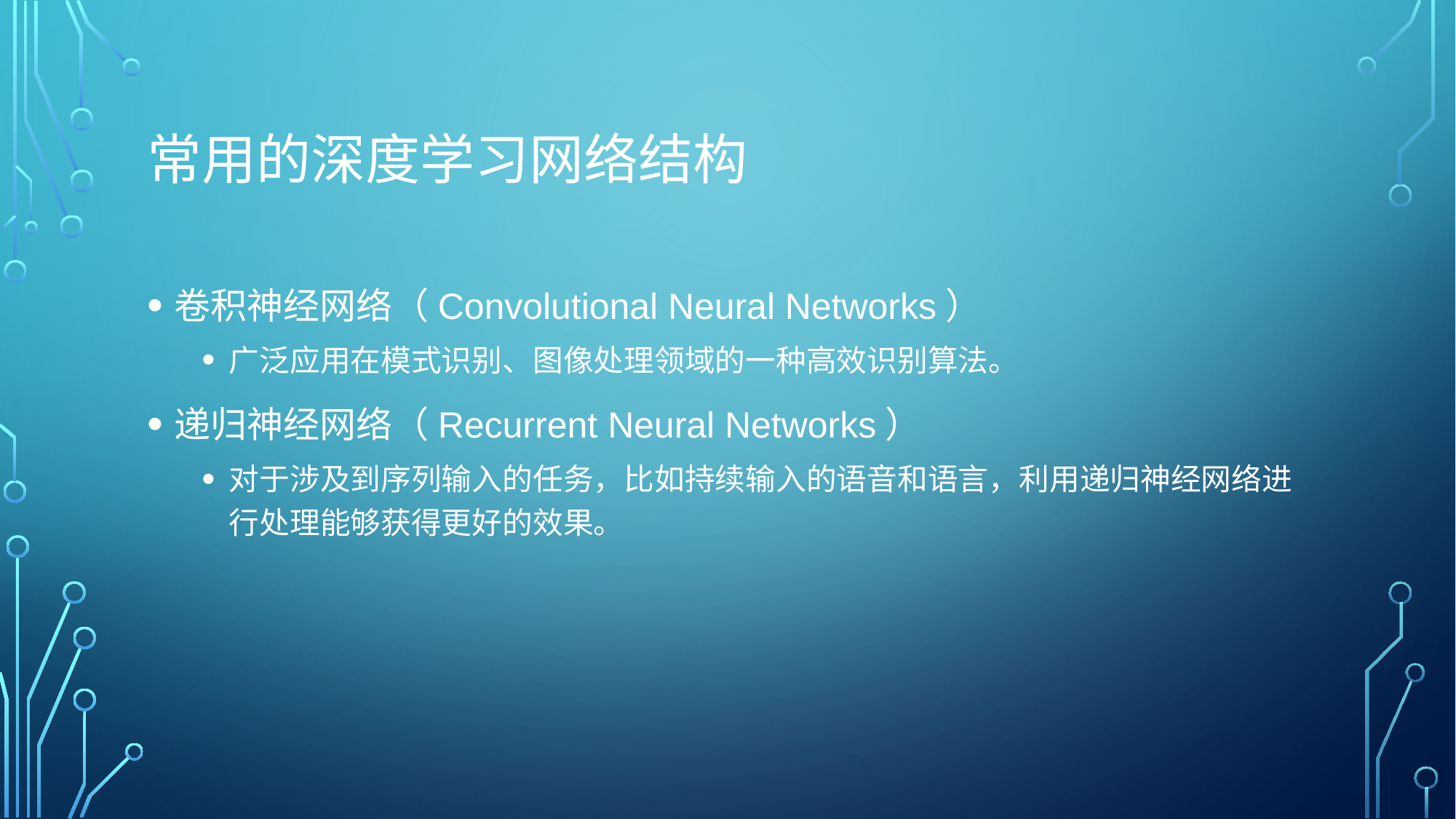

# 常用的深度学习网络结构
卷积神经网络（Convolutional Neural Networks）
广泛应用在模式识别、图像处理领域的一种高效识别算法。
递归神经网络（Recurrent Neural Networks）
对于涉及到序列输入的任务，比如持续输入的语音和语言，利用递归神经网络进行处理能够获得更好的效果。